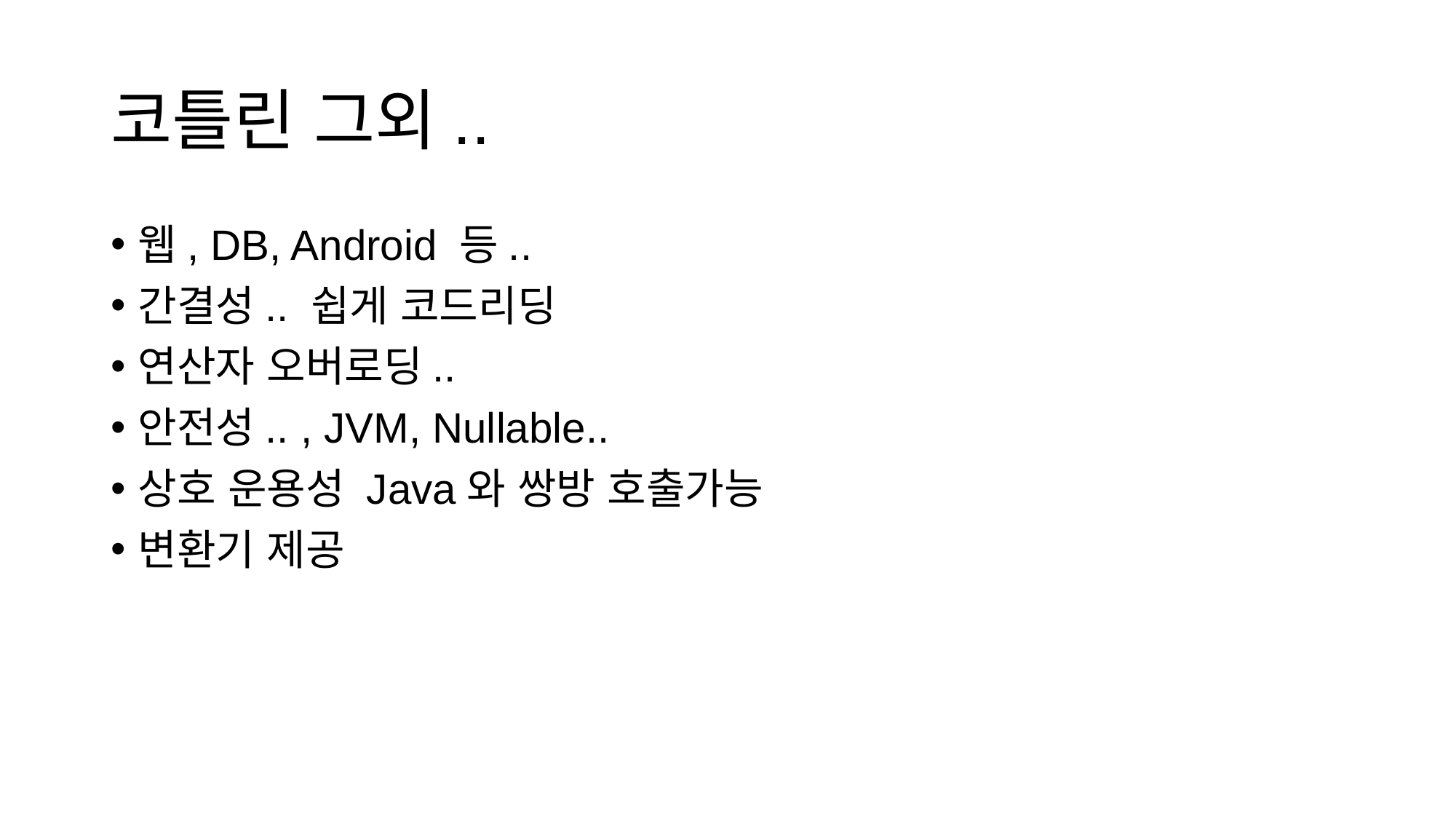

# 코틀린 그외..
웹, DB, Android 등..
간결성.. 쉽게 코드리딩
연산자 오버로딩..
안전성.. , JVM, Nullable..
상호 운용성 Java와 쌍방 호출가능
변환기 제공